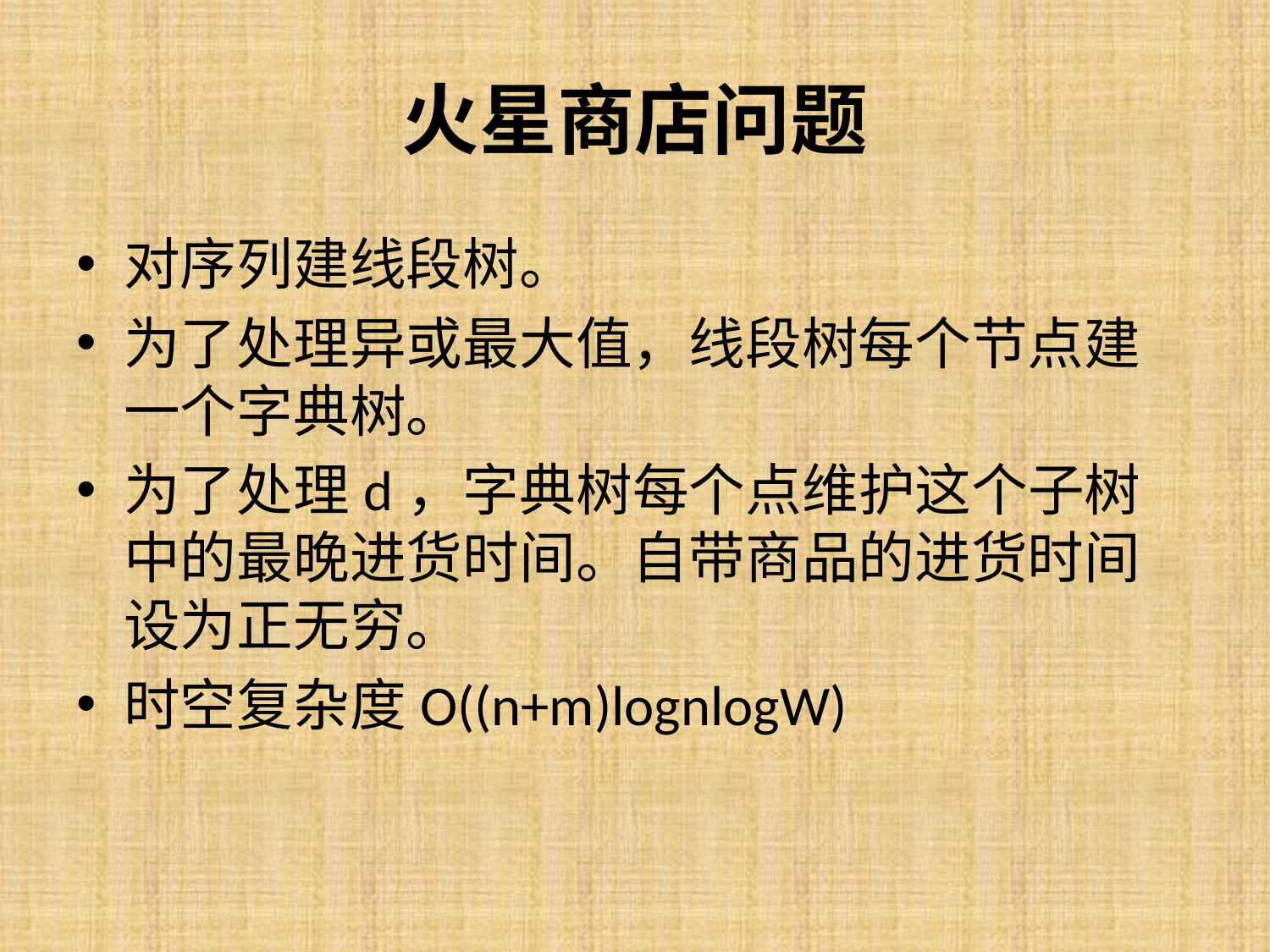

# 火星商店问题
对序列建线段树。
为了处理异或最大值，线段树每个节点建一个字典树。
为了处理d，字典树每个点维护这个子树中的最晚进货时间。自带商品的进货时间设为正无穷。
时空复杂度O((n+m)lognlogW)